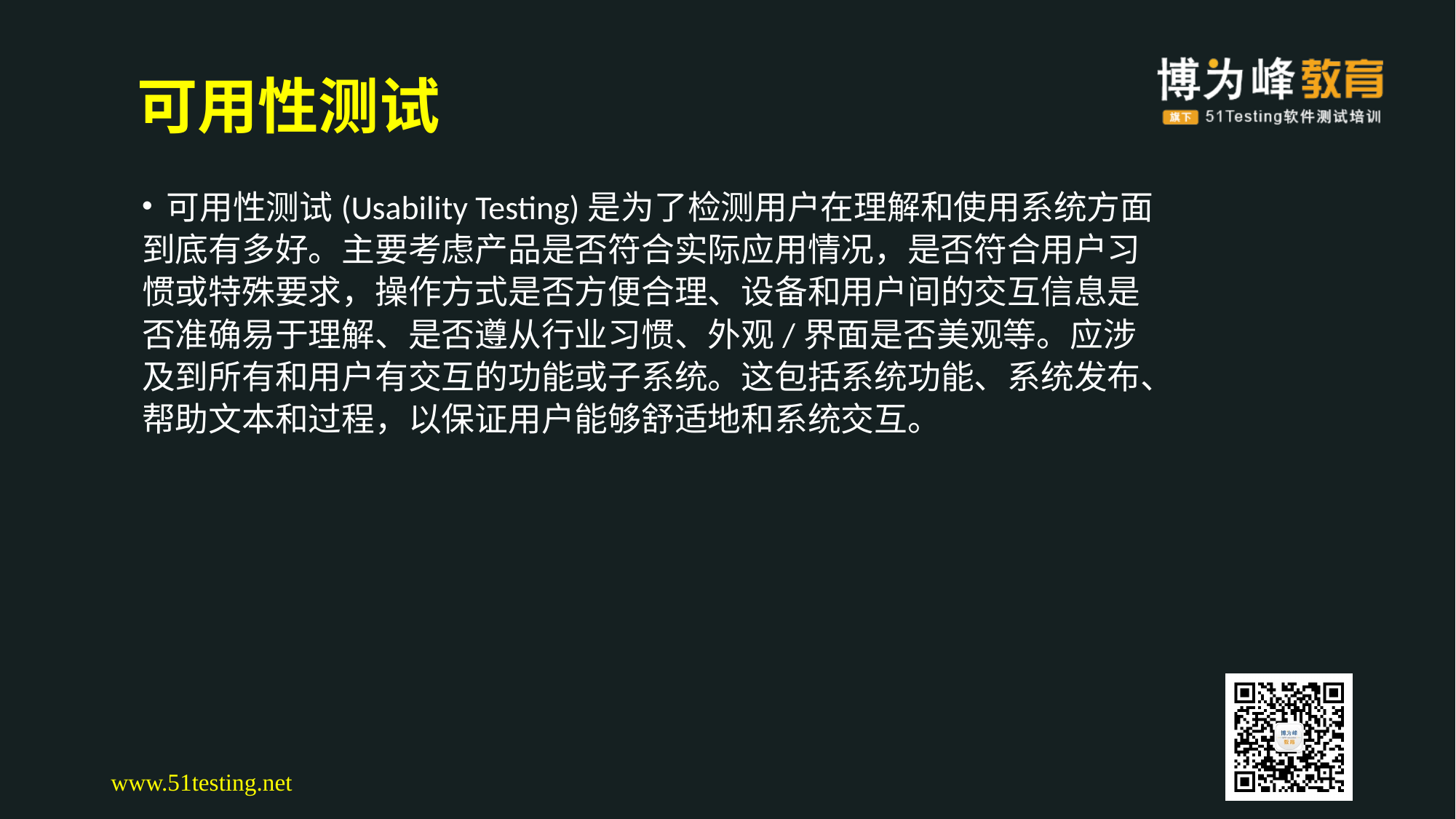

# 可用性测试
 可用性测试(Usability Testing)是为了检测用户在理解和使用系统方面到底有多好。主要考虑产品是否符合实际应用情况，是否符合用户习惯或特殊要求，操作方式是否方便合理、设备和用户间的交互信息是否准确易于理解、是否遵从行业习惯、外观/界面是否美观等。应涉及到所有和用户有交互的功能或子系统。这包括系统功能、系统发布、帮助文本和过程，以保证用户能够舒适地和系统交互。

www.51testing.net